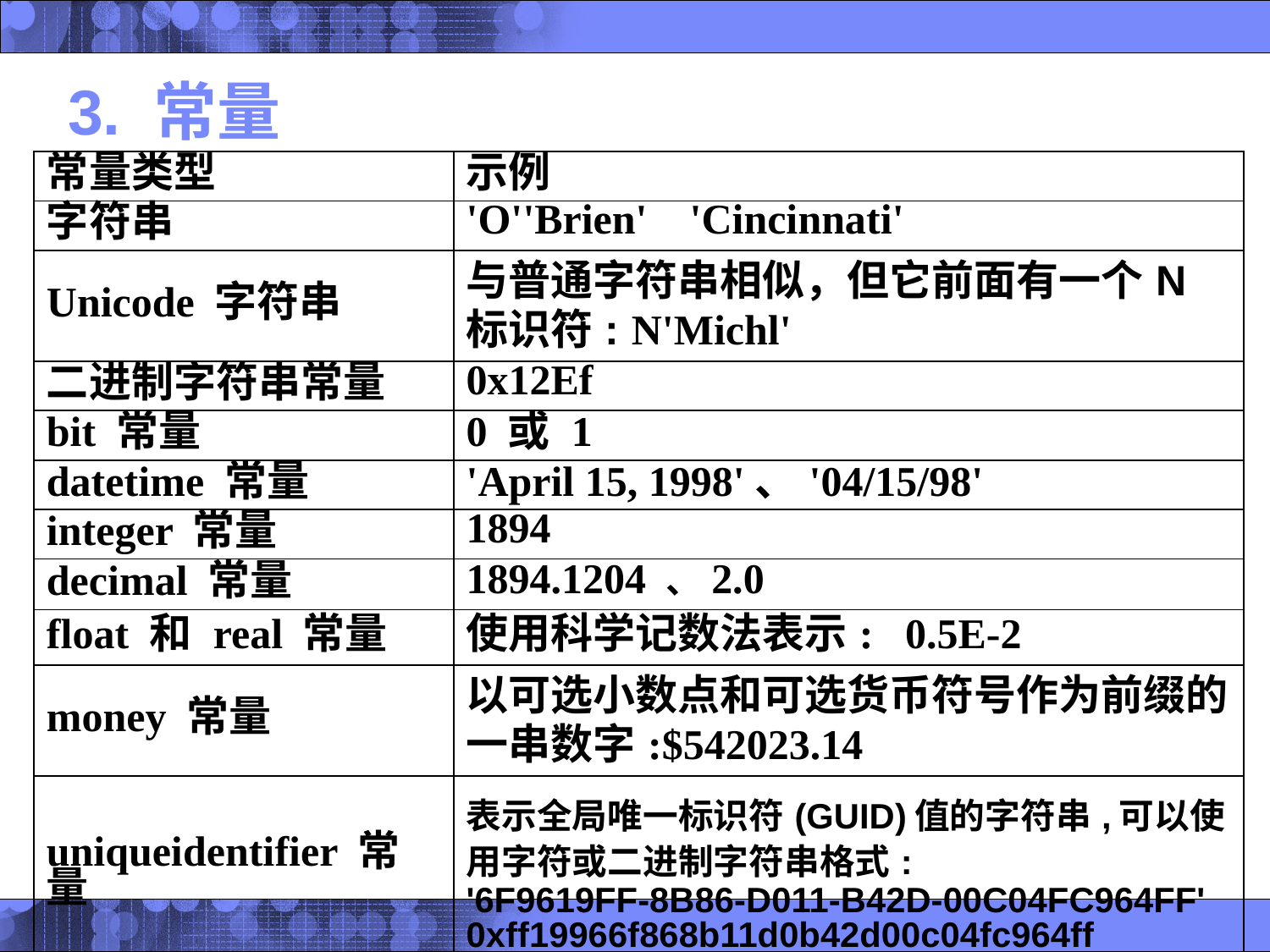

# 3. 常量
| 常量类型 | 示例 |
| --- | --- |
| 字符串 | 'O''Brien' 'Cincinnati' |
| Unicode 字符串 | 与普通字符串相似，但它前面有一个N标识符: N'Michl' |
| 二进制字符串常量 | 0x12Ef |
| bit 常量 | 0 或 1 |
| datetime 常量 | 'April 15, 1998'、'04/15/98' |
| integer 常量 | 1894 |
| decimal 常量 | 1894.1204 、2.0 |
| float 和 real 常量 | 使用科学记数法表示: 0.5E-2 |
| money 常量 | 以可选小数点和可选货币符号作为前缀的一串数字:$542023.14 |
| uniqueidentifier 常量 | 表示全局唯一标识符(GUID)值的字符串,可以使用字符或二进制字符串格式: '6F9619FF-8B86-D011-B42D-00C04FC964FF' 0xff19966f868b11d0b42d00c04fc964ff |